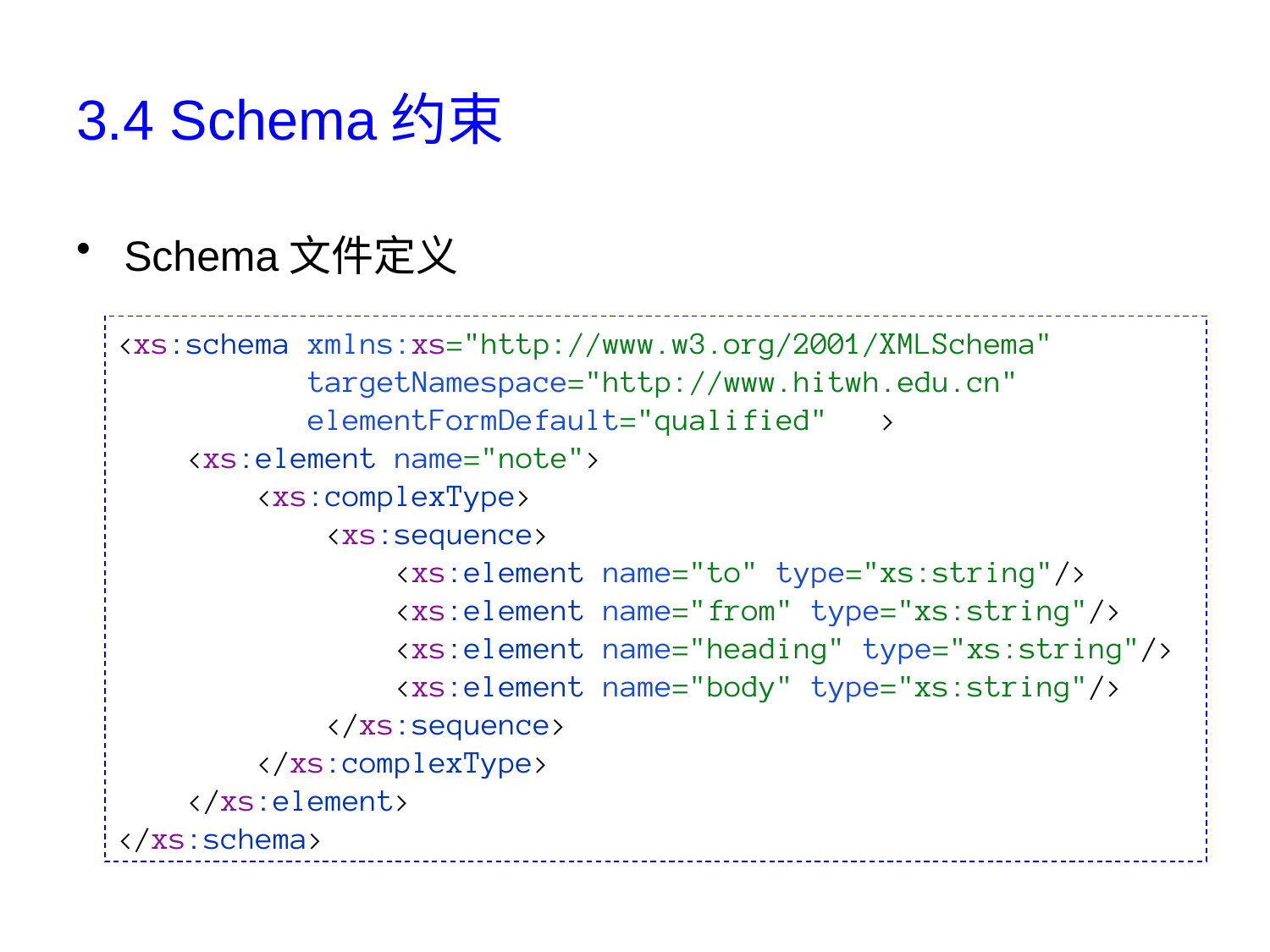

# 3.4 Schema约束
Schema文件定义
<xs:schema xmlns:xs="http://www.w3.org/2001/XMLSchema"
           targetNamespace="http://www.hitwh.edu.cn"
           elementFormDefault="qualified"   >
    <xs:element name="note">
        <xs:complexType>
            <xs:sequence>
                <xs:element name="to" type="xs:string"/>
                <xs:element name="from" type="xs:string"/>
                <xs:element name="heading" type="xs:string"/>
                <xs:element name="body" type="xs:string"/>
            </xs:sequence>
        </xs:complexType>
    </xs:element>
</xs:schema>